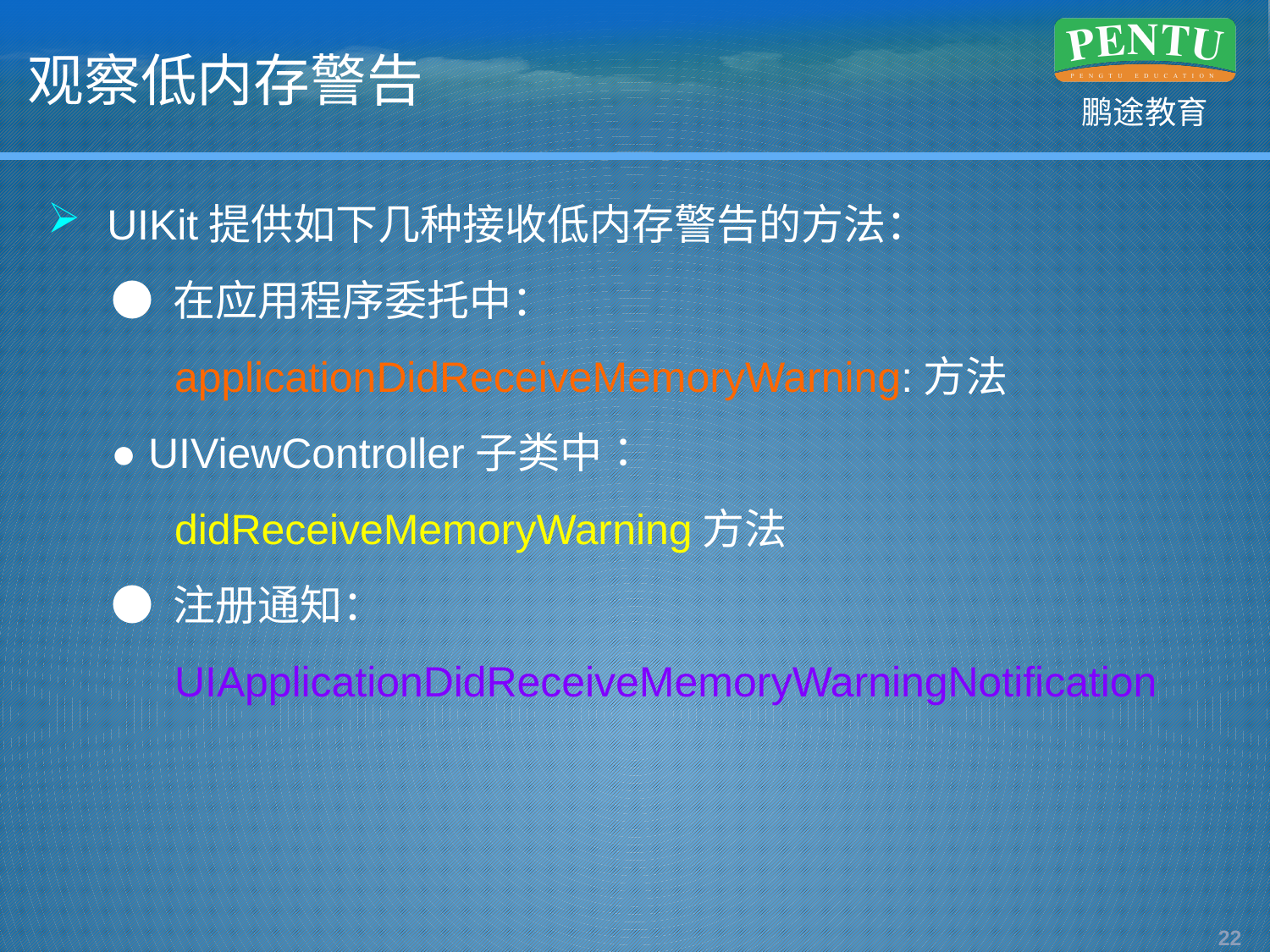

# 观察低内存警告
 UIKit提供如下几种接收低内存警告的方法：
● 在应用程序委托中：
applicationDidReceiveMemoryWarning:方法
● UIViewController子类中：
didReceiveMemoryWarning方法
● 注册通知：
UIApplicationDidReceiveMemoryWarningNotification
22